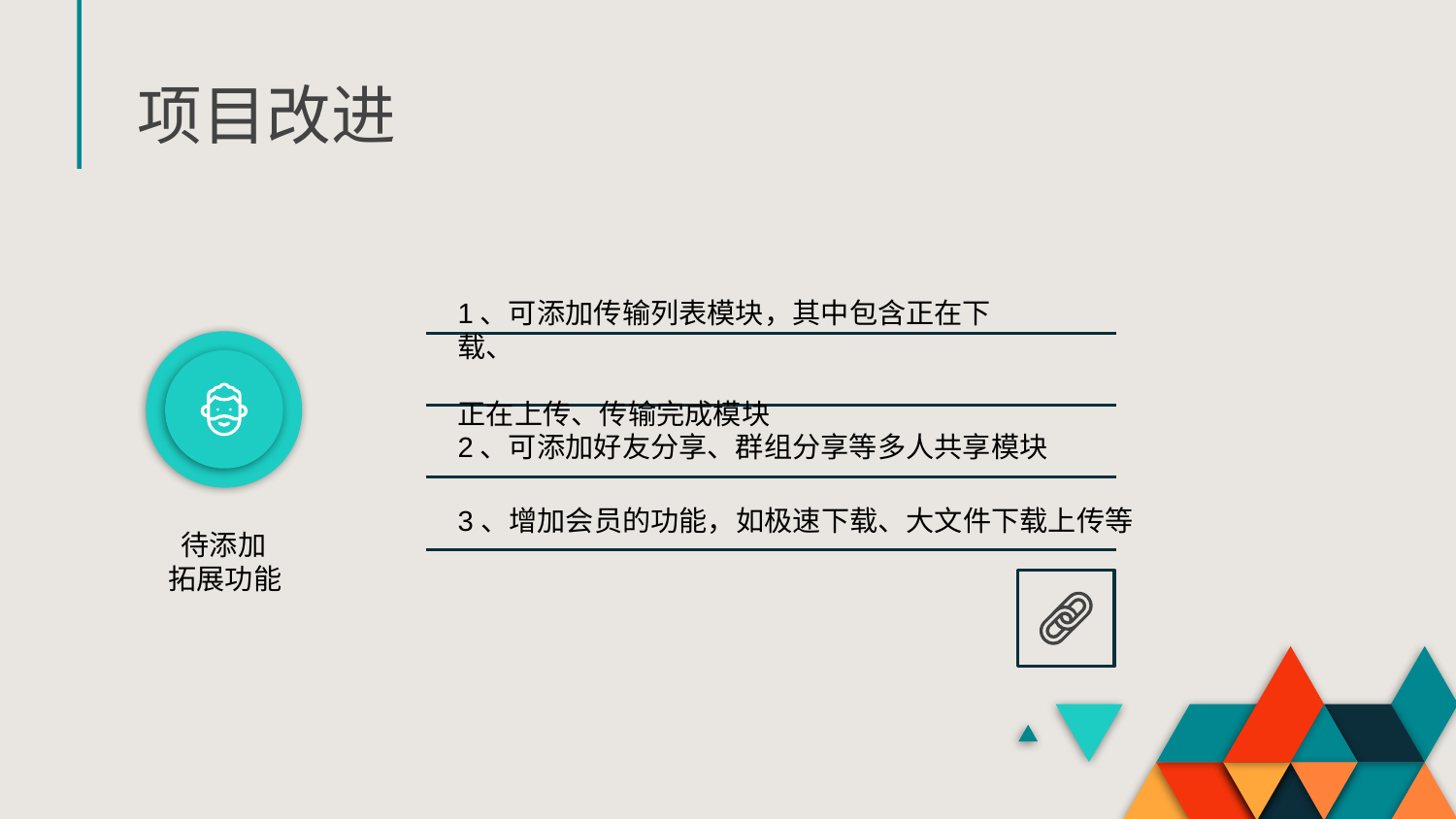

# 项目改进
1、可添加传输列表模块，其中包含正在下载、

正在上传、传输完成模块

2、可添加好友分享、群组分享等多人共享模块
3、增加会员的功能，如极速下载、大文件下载上传等
   待添加
 拓展功能